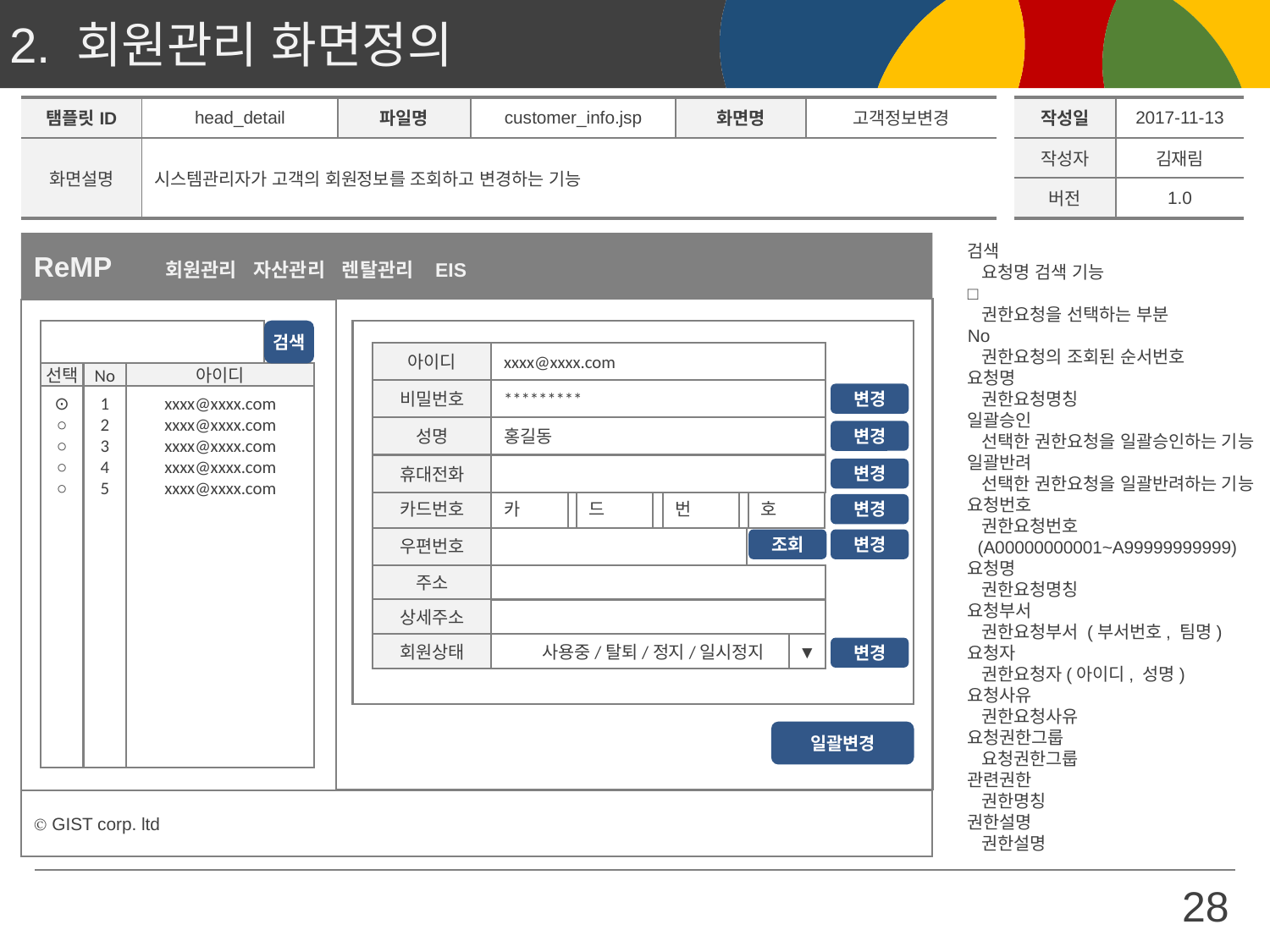

| 탬플릿ID | head\_detail | 파일명 | customer\_info.jsp | 화면명 | 고객정보변경 |  | 작성일 | 2017-11-13 |
| --- | --- | --- | --- | --- | --- | --- | --- | --- |
| 화면설명 | 시스템관리자가 고객의 회원정보를 조회하고 변경하는 기능 |  |  |  |  |  | 작성자 | 김재림 |
|  |  |  |  |  |  |  | 버전 | 1.0 |
ReMP      회원관리   자산관리   렌탈관리   EIS
검색
  요청명 검색 기능
□
  권한요청을 선택하는 부분
No
  권한요청의 조회된 순서번호
요청명
  권한요청명칭
일괄승인
  선택한 권한요청을 일괄승인하는 기능
일괄반려
  선택한 권한요청을 일괄반려하는 기능
요청번호
  권한요청번호
  (A00000000001~A99999999999)
요청명
  권한요청명칭
요청부서
  권한요청부서 (부서번호, 팀명)
요청자
  권한요청자(아이디, 성명)
요청사유
  권한요청사유
요청권한그룹
  요청권한그룹
관련권한
  권한명칭
권한설명
  권한설명

검색

아이디
xxxx@xxxx.com
선택
No
아이디
비밀번호
*********
변경
1
2
3
4
5
⊙ ○
○
○
○
xxxx@xxxx.com
xxxx@xxxx.com
xxxx@xxxx.com
xxxx@xxxx.com
xxxx@xxxx.com
성명
홍길동
변경
휴대전화

변경
카드번호
카
드
번
호
변경
우편번호

조회
변경

주소

상세주소
회원상태
사용중/탈퇴/정지/일시정지
▼
변경
일괄변경
Ⓒ GIST corp. ltd